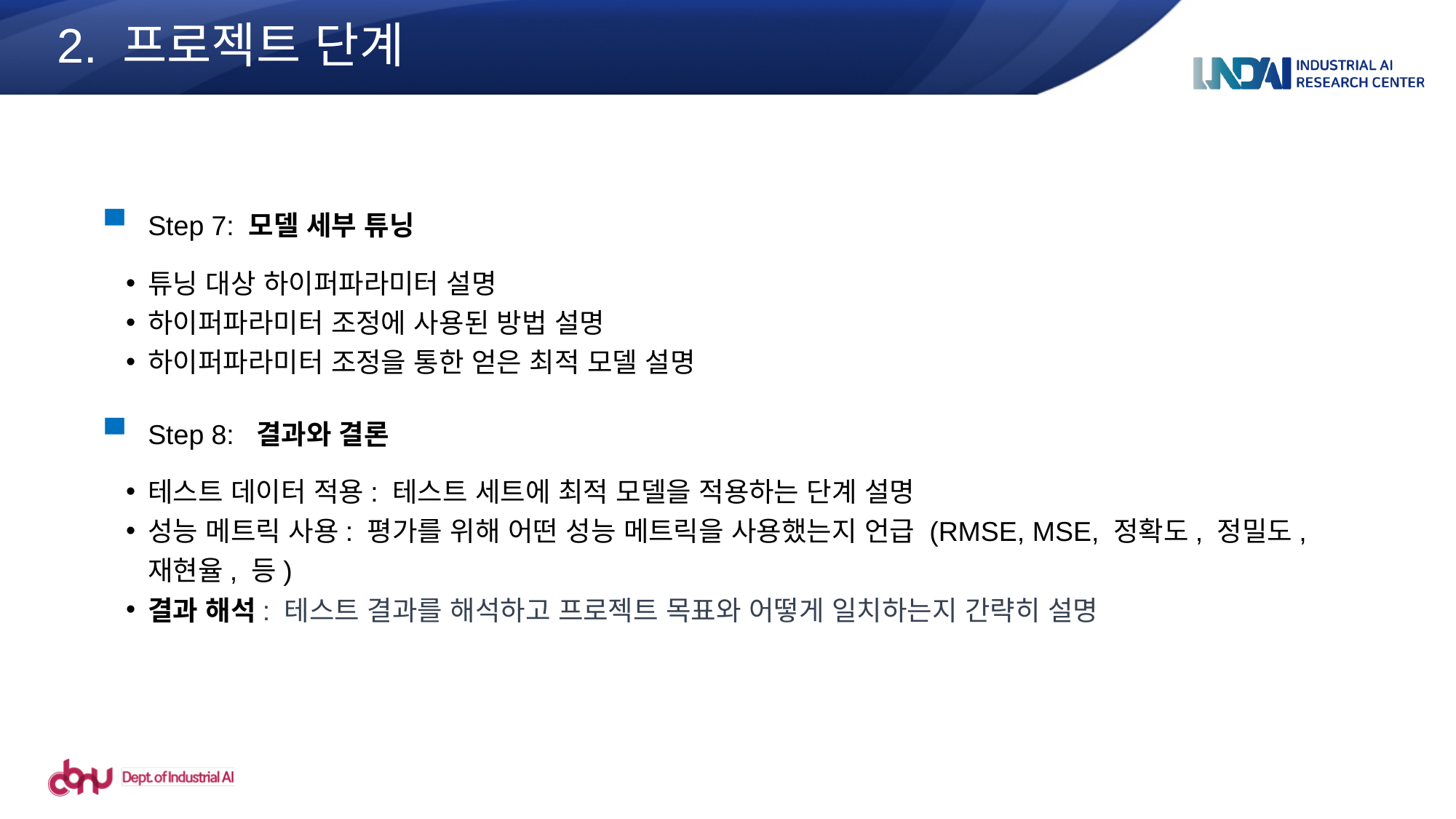

2. 프로젝트 단계

Step 7: 모델 세부 튜닝
튜닝 대상 하이퍼파라미터 설명
하이퍼파라미터 조정에 사용된 방법 설명
하이퍼파라미터 조정을 통한 얻은 최적 모델 설명

Step 8:  결과와 결론
테스트 데이터 적용: 테스트 세트에 최적 모델을 적용하는 단계 설명
성능 메트릭 사용: 평가를 위해 어떤 성능 메트릭을 사용했는지 언급 (RMSE, MSE, 정확도, 정밀도, 재현율, 등)
결과 해석: 테스트 결과를 해석하고 프로젝트 목표와 어떻게 일치하는지 간략히 설명